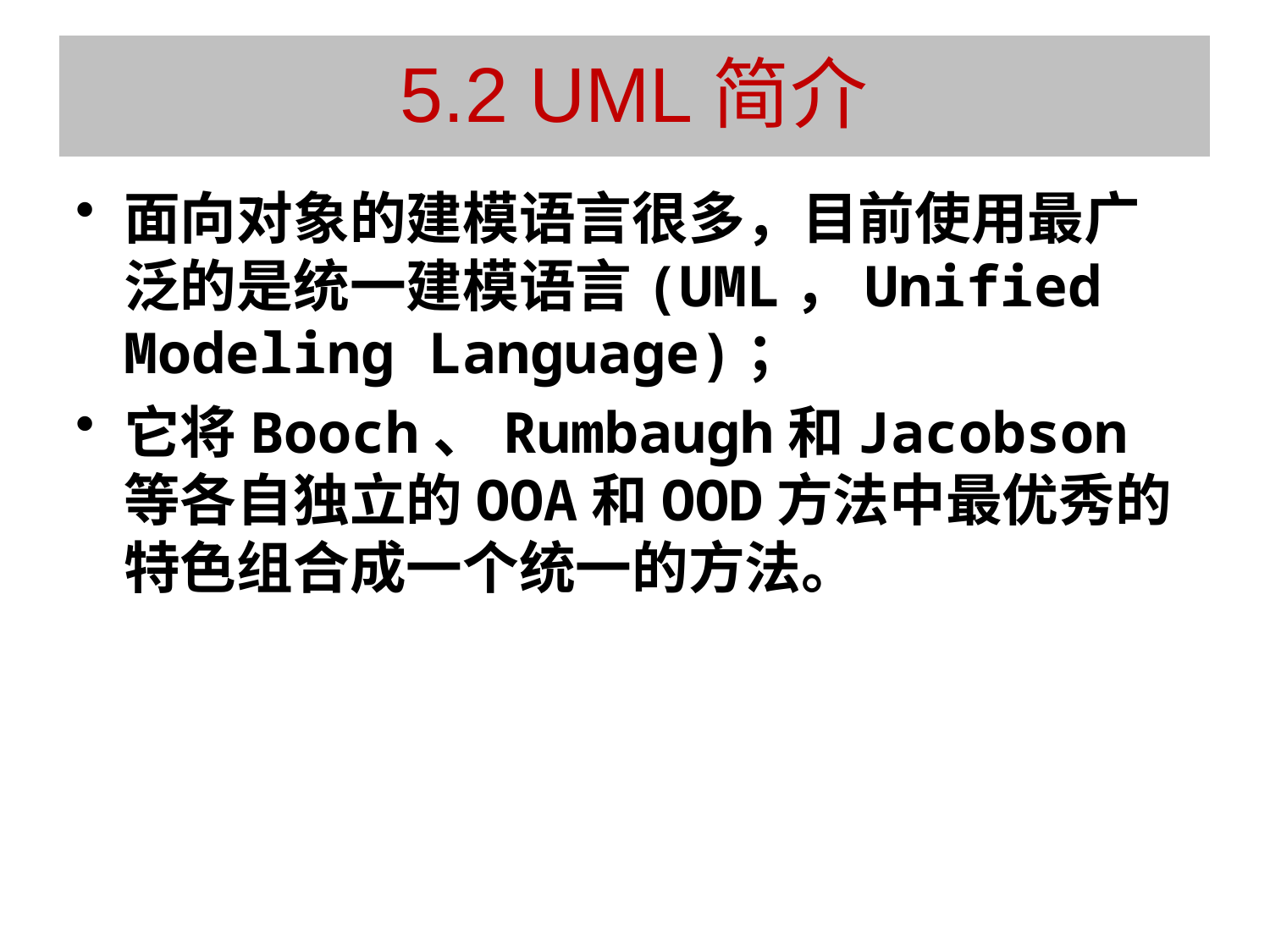

# 5.2 UML简介
面向对象的建模语言很多，目前使用最广泛的是统一建模语言(UML，Unified Modeling Language)；
它将Booch、Rumbaugh和Jacobson等各自独立的OOA和OOD方法中最优秀的特色组合成一个统一的方法。